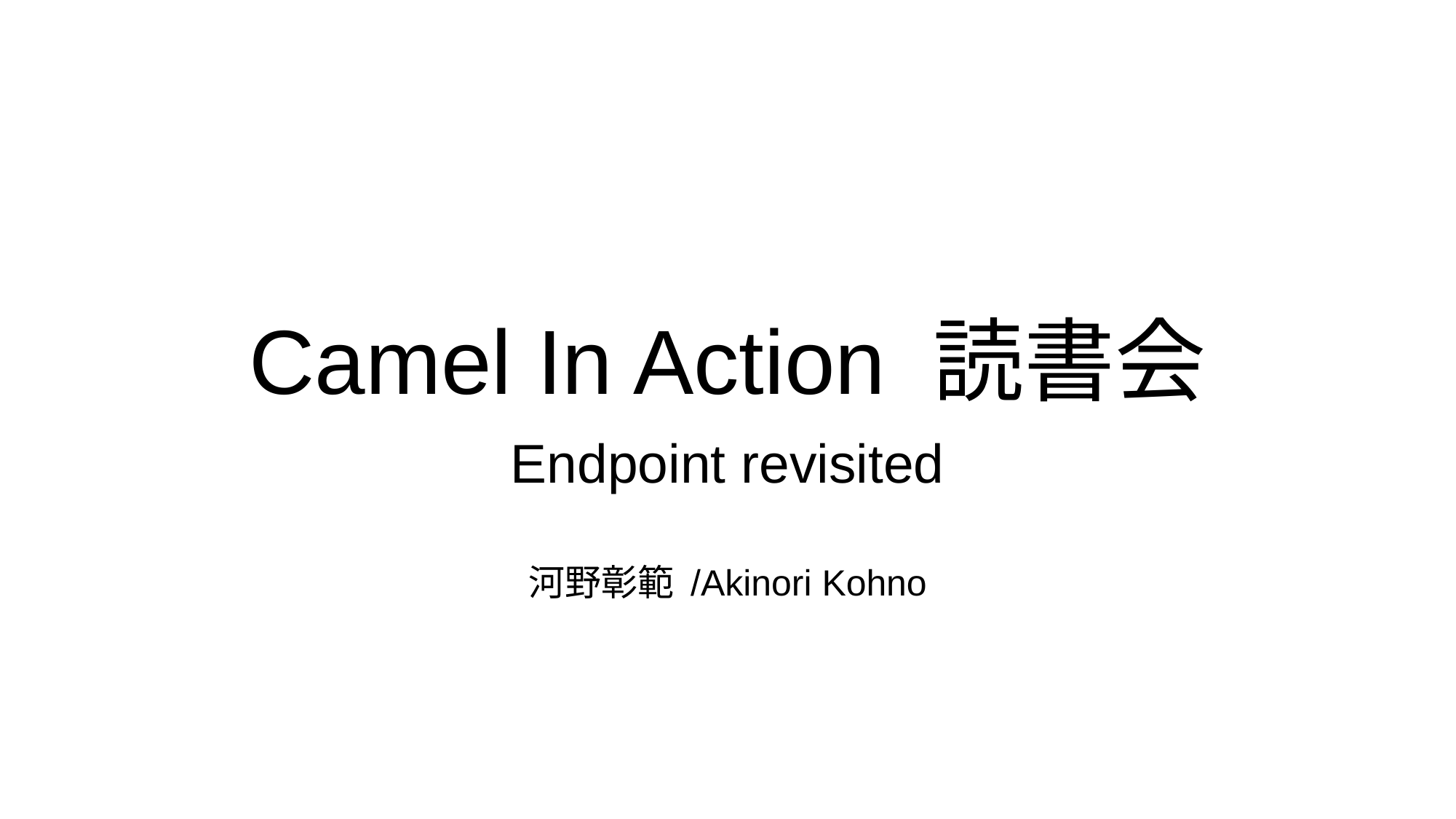

# Camel In Action 読書会
Endpoint revisited

河野彰範 /Akinori Kohno